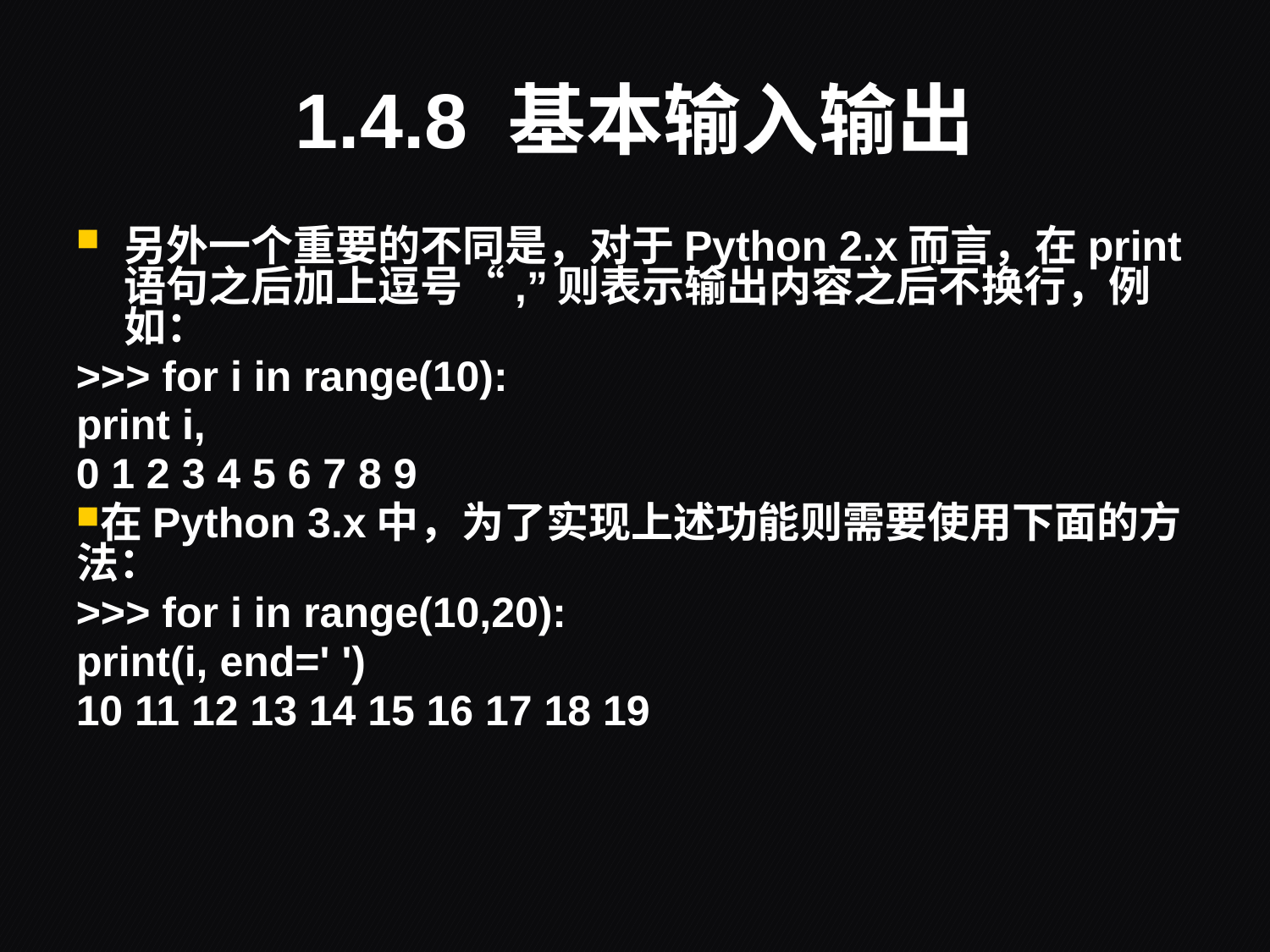

# 1.4.8 基本输入输出
另外一个重要的不同是，对于Python 2.x而言，在print语句之后加上逗号“,”则表示输出内容之后不换行，例如：
>>> for i in range(10):
	print i,
0 1 2 3 4 5 6 7 8 9
在Python 3.x中，为了实现上述功能则需要使用下面的方法：
>>> for i in range(10,20):
	print(i, end=' ')
10 11 12 13 14 15 16 17 18 19